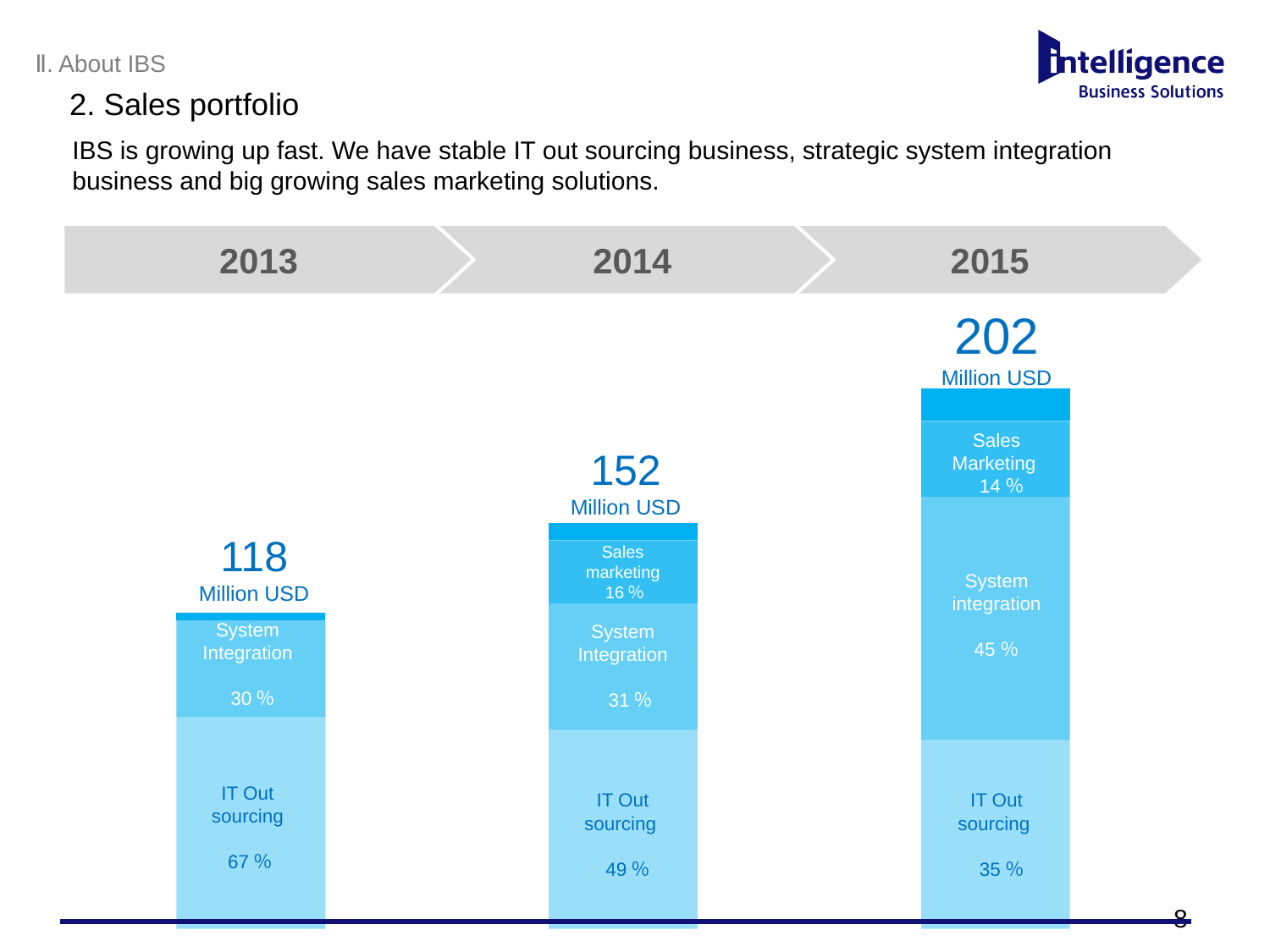

# Ⅱ. About IBS 2. Sales portfolio
IBS is growing up fast. We have stable IT out sourcing business, strategic system integration business and big growing sales marketing solutions.
2013
　2014
　2015

### Chart

| Category | ICTO | SI | SMKT | 新エネ | コンサル |
|---|---|---|---|---|---|
| 2013 | 9568.0 | 4337.0 | None | 363.0 | None |
| 2014 | 8980.0 | 5685.0 | 2858.0 | 609.0 | 163.0 |
| 2015 | 8517.0 | 10962.0 | 3415.0 | 970.0 | 507.0 |
202
Million USD
Sales
Marketing
  14％
152
Million USD
118
Million USD
Sales
marketing
 16％
System
integration

45％
System
Integration

  30％
System
Integration

   31％
IT Out
sourcing

 67％
IT Out
sourcing

  49％
IT Out
sourcing

  35％